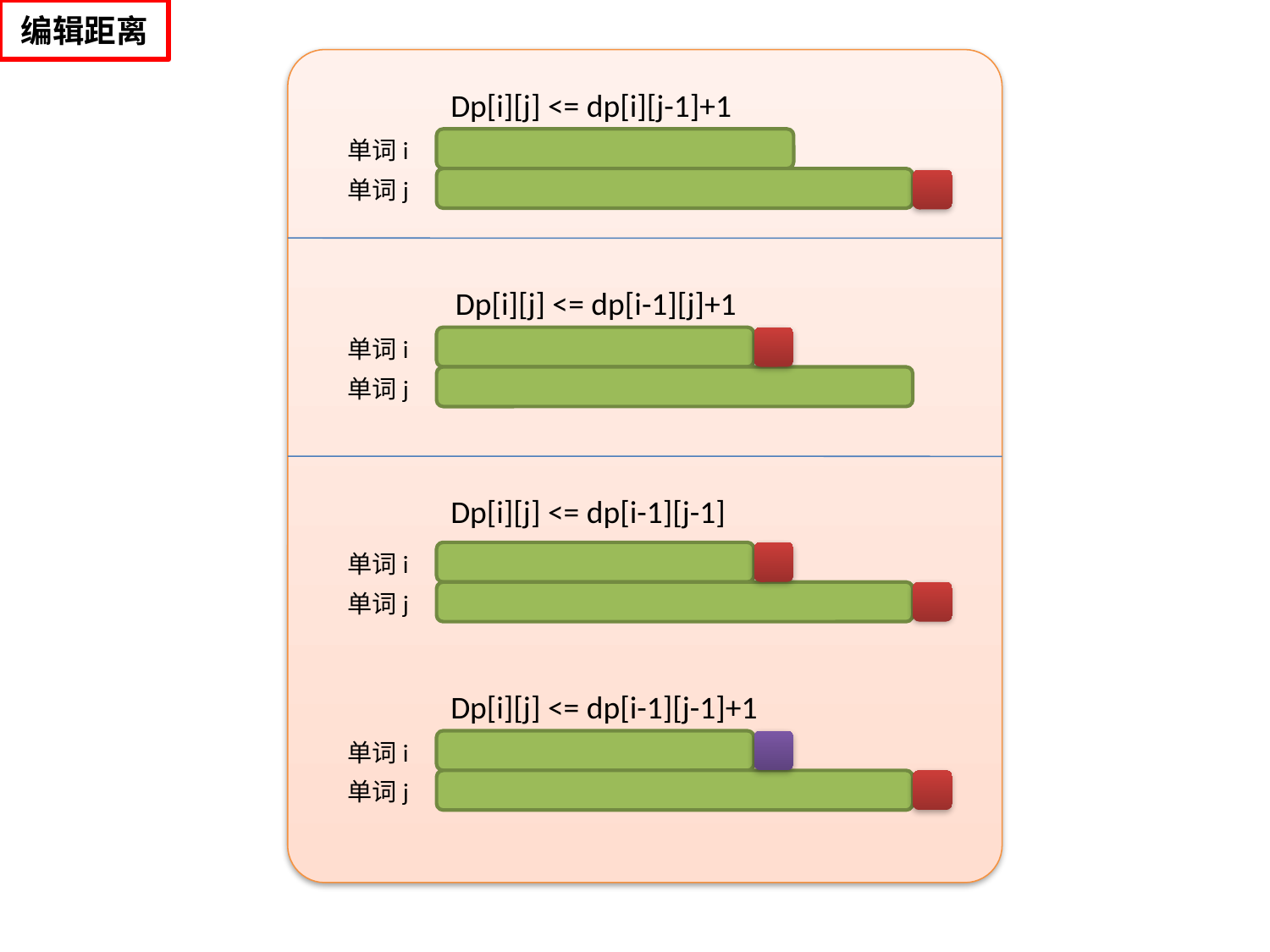

编辑距离

Dp[i][j] <= dp[i][j-1]+1
单词i

单词j

Dp[i][j] <= dp[i-1][j]+1
单词i

单词j

Dp[i][j] <= dp[i-1][j-1]
单词i

单词j

Dp[i][j] <= dp[i-1][j-1]+1
单词i

单词j